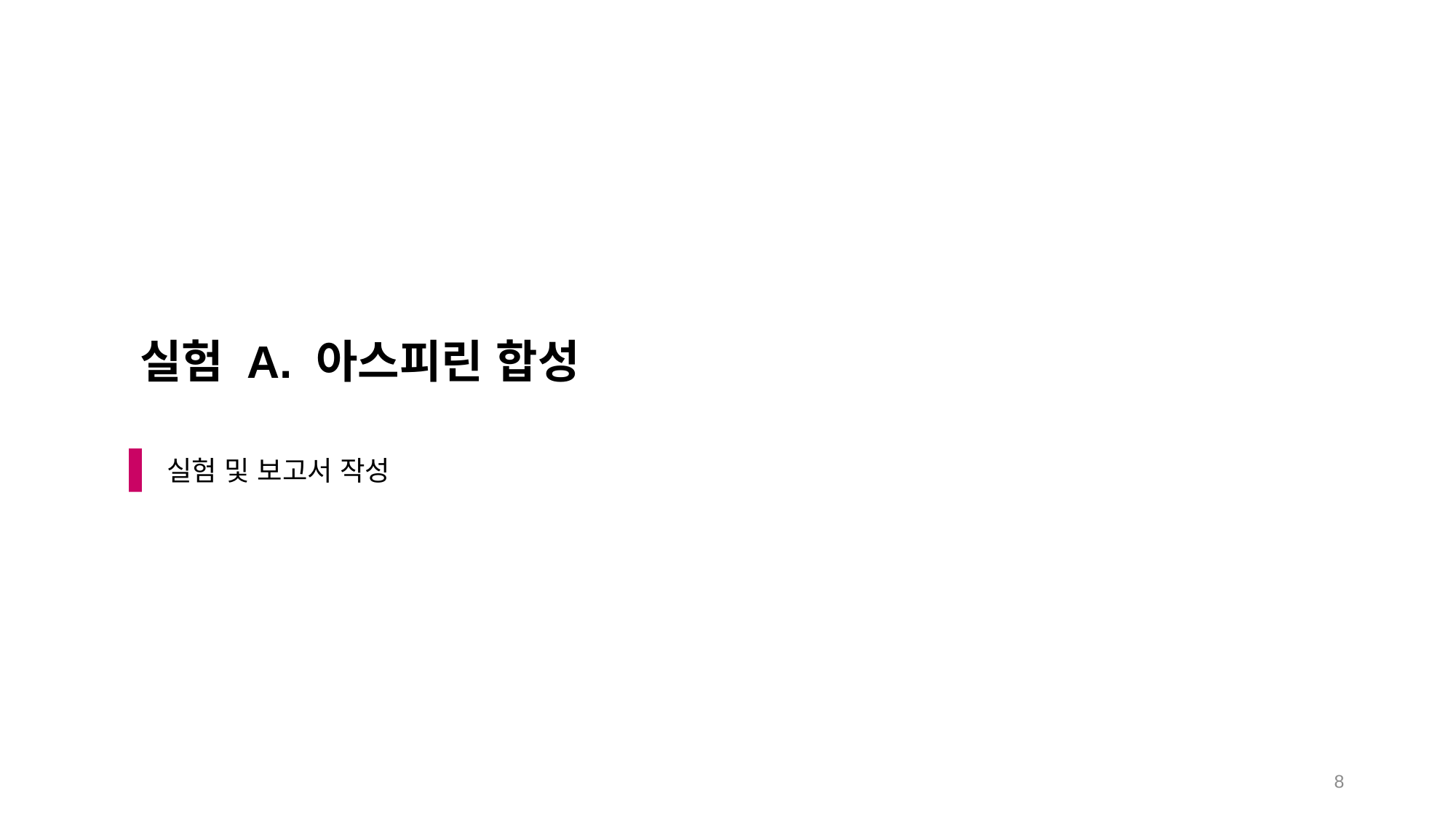

실험 A. 아스피린 합성
 실험 및 보고서 작성

8